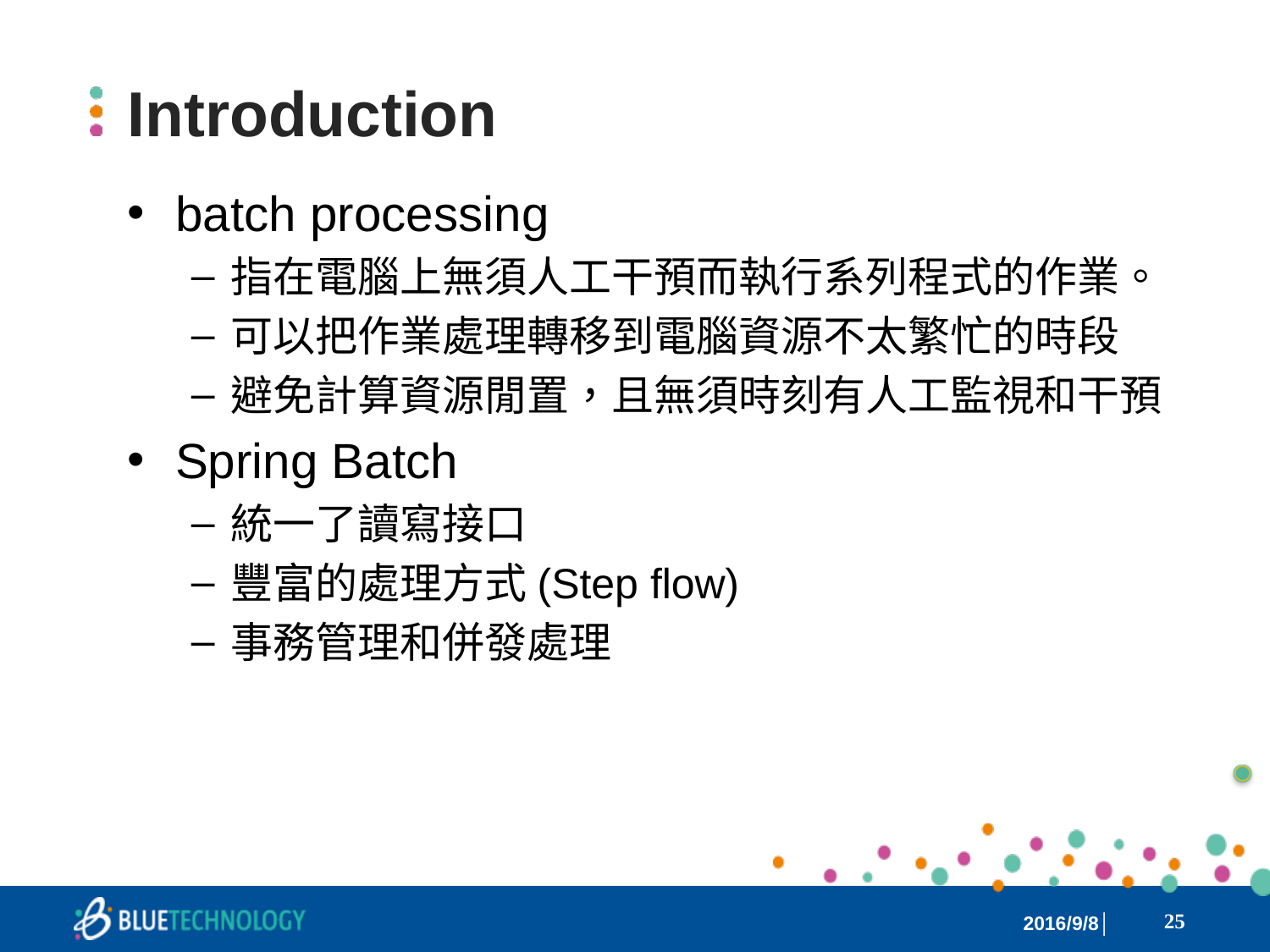

# Introduction
batch processing
指在電腦上無須人工干預而執行系列程式的作業。
可以把作業處理轉移到電腦資源不太繁忙的時段
避免計算資源閒置，且無須時刻有人工監視和干預
Spring Batch
統一了讀寫接口
豐富的處理方式(Step flow)
事務管理和併發處理